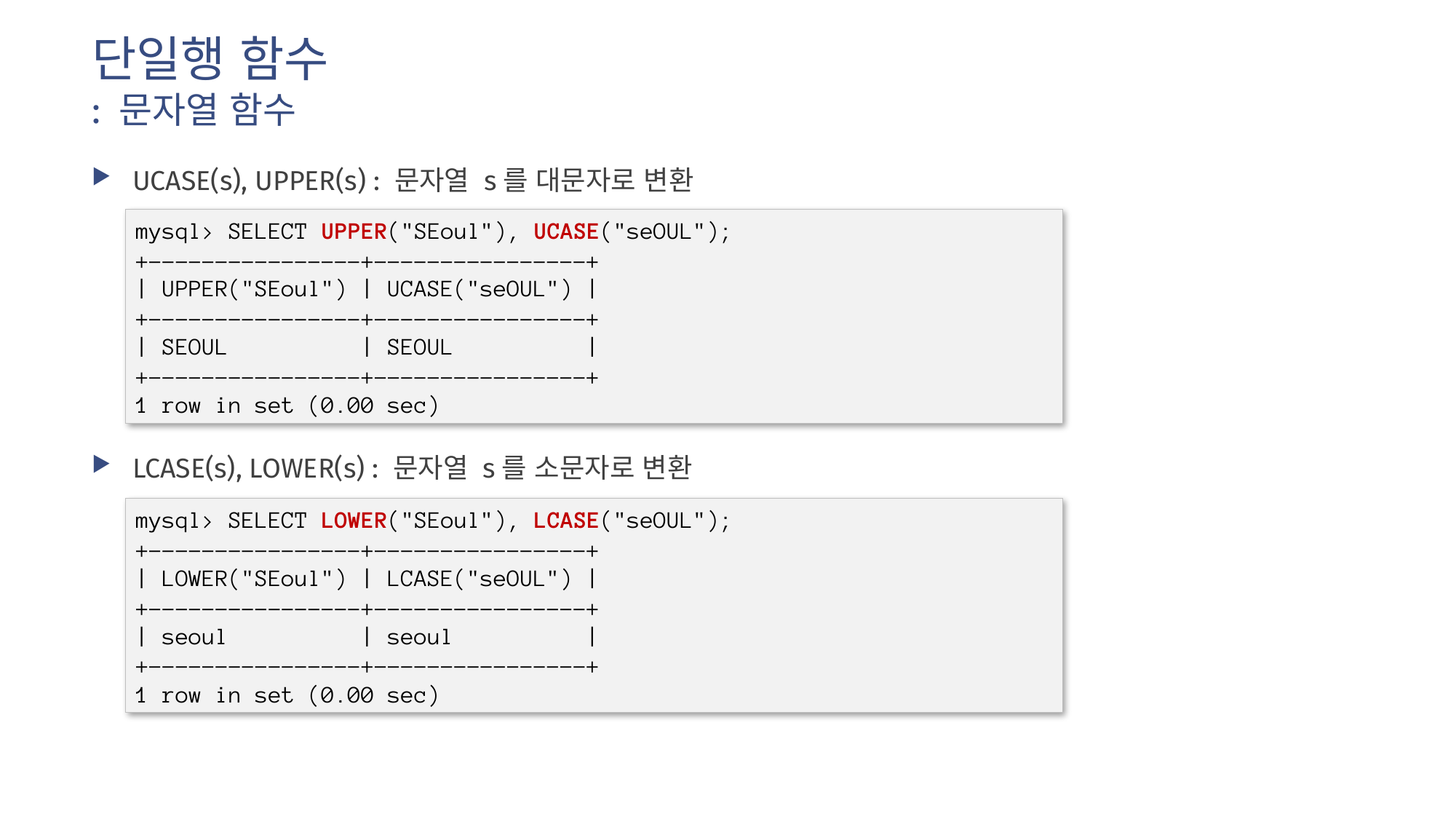

# 단일행 함수 : 문자열 함수
UCASE(s), UPPER(s) : 문자열 s를 대문자로 변환

LCASE(s), LOWER(s) : 문자열 s를 소문자로 변환
mysql> SELECT UPPER("SEoul"), UCASE("seOUL");
+----------------+----------------+
| UPPER("SEoul") | UCASE("seOUL") |
+----------------+----------------+
| SEOUL          | SEOUL          |
+----------------+----------------+
1 row in set (0.00 sec)
mysql> SELECT LOWER("SEoul"), LCASE("seOUL");
+----------------+----------------+
| LOWER("SEoul") | LCASE("seOUL") |
+----------------+----------------+
| seoul          | seoul          |
+----------------+----------------+
1 row in set (0.00 sec)